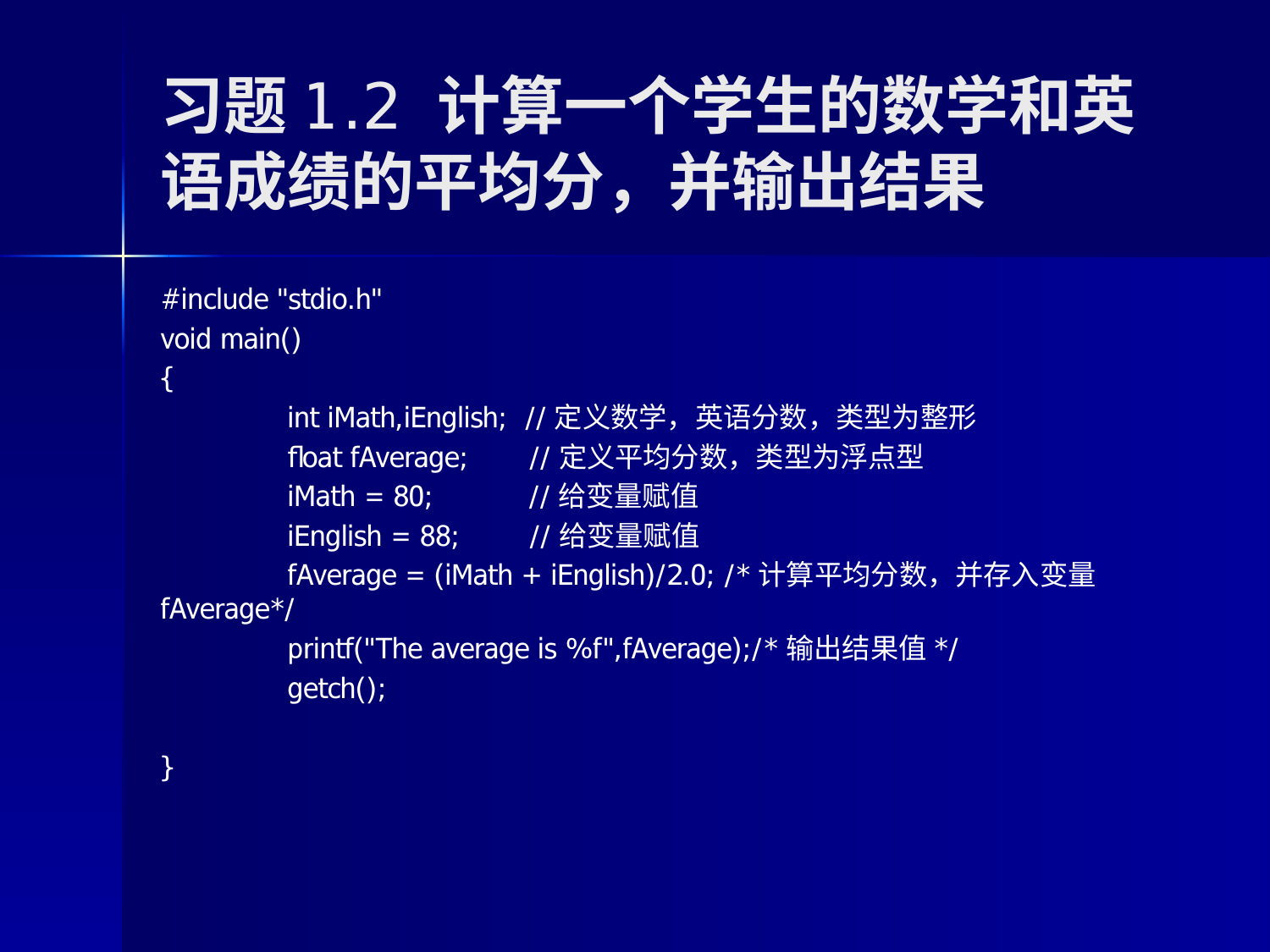

# 习题1.2 计算一个学生的数学和英语成绩的平均分，并输出结果
#include "stdio.h"
void main()
{
	int iMath,iEnglish;  //定义数学，英语分数，类型为整形
	float fAverage;       //定义平均分数，类型为浮点型
	iMath = 80;           //给变量赋值
	iEnglish = 88;        //给变量赋值
	fAverage = (iMath + iEnglish)/2.0; /*计算平均分数，并存入变量fAverage*/
	printf("The average is %f",fAverage);/*输出结果值*/
	getch();

}